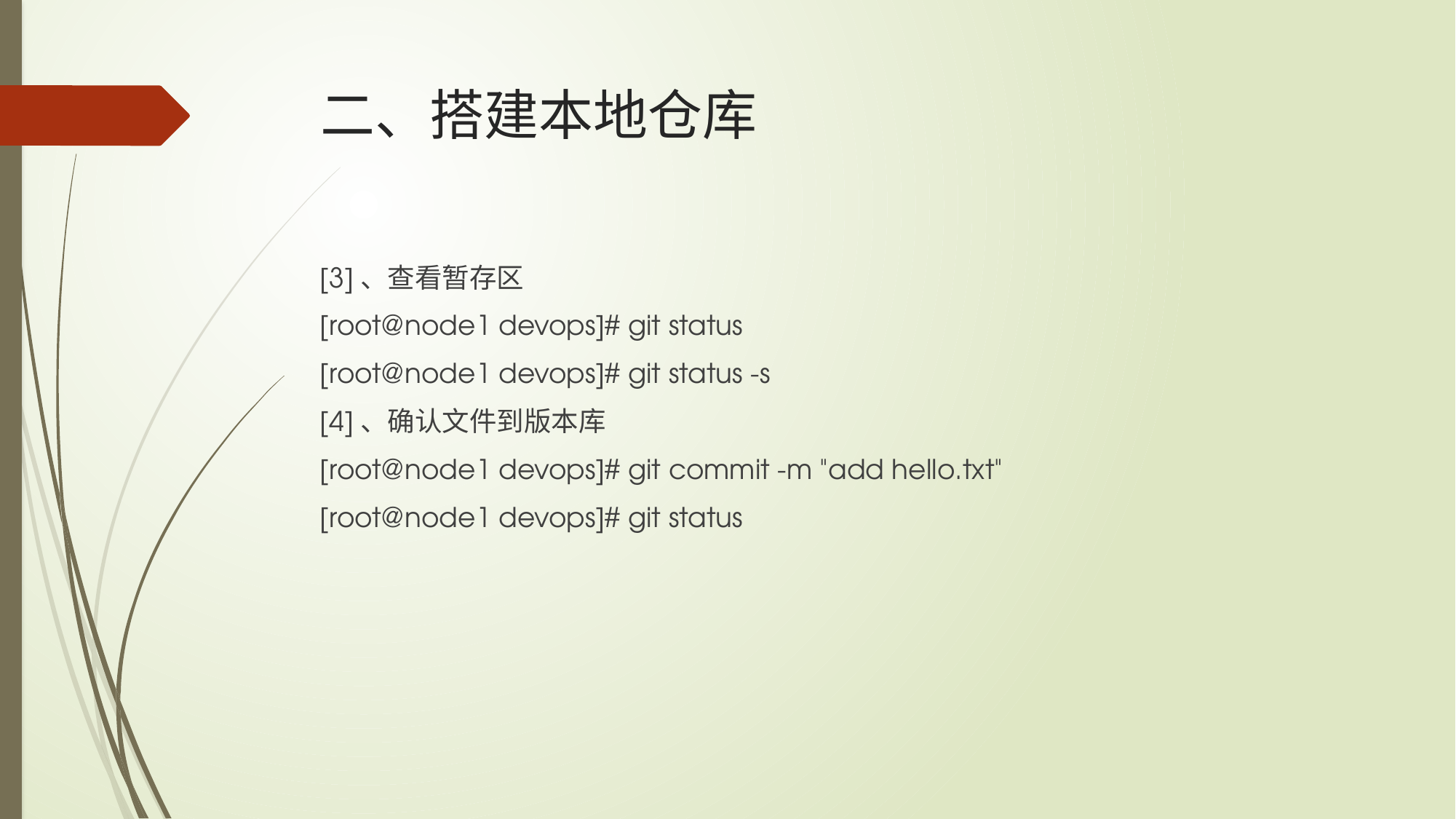

# 二、搭建本地仓库
[3]、查看暂存区
[root@node1 devops]# git status
[root@node1 devops]# git status -s
[4]、确认文件到版本库
[root@node1 devops]# git commit -m "add hello.txt"
[root@node1 devops]# git status